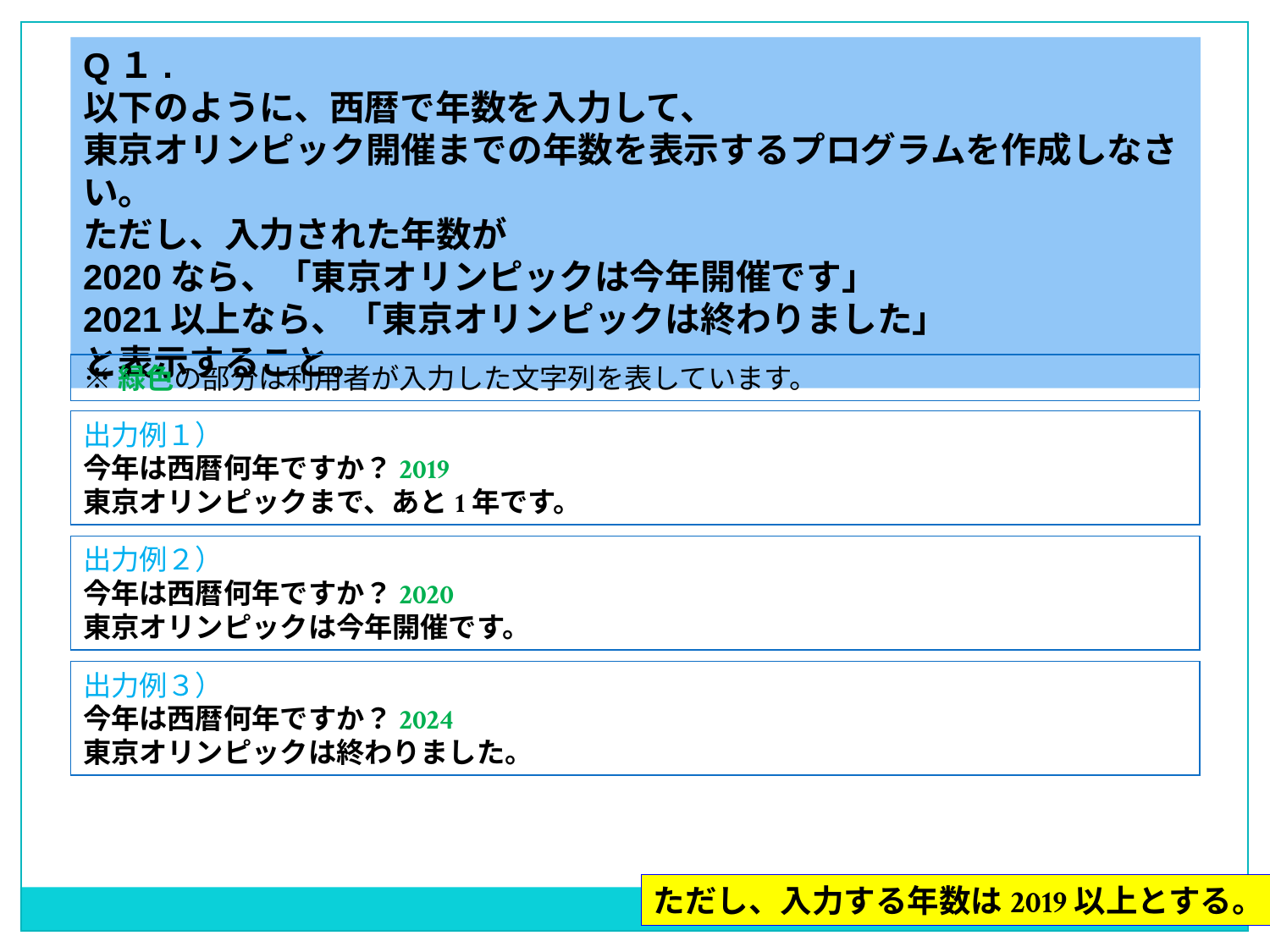

Q１.
以下のように、西暦で年数を入力して、
東京オリンピック開催までの年数を表示するプログラムを作成しなさい。
ただし、入力された年数が
2020なら、「東京オリンピックは今年開催です」
2021以上なら、「東京オリンピックは終わりました」
と表示すること。
※緑色の部分は利用者が入力した文字列を表しています。
出力例１）
今年は西暦何年ですか？2019
東京オリンピックまで、あと1年です。
出力例２）
今年は西暦何年ですか？2020
東京オリンピックは今年開催です。
出力例３）
今年は西暦何年ですか？2024
東京オリンピックは終わりました。
ただし、入力する年数は2019以上とする。